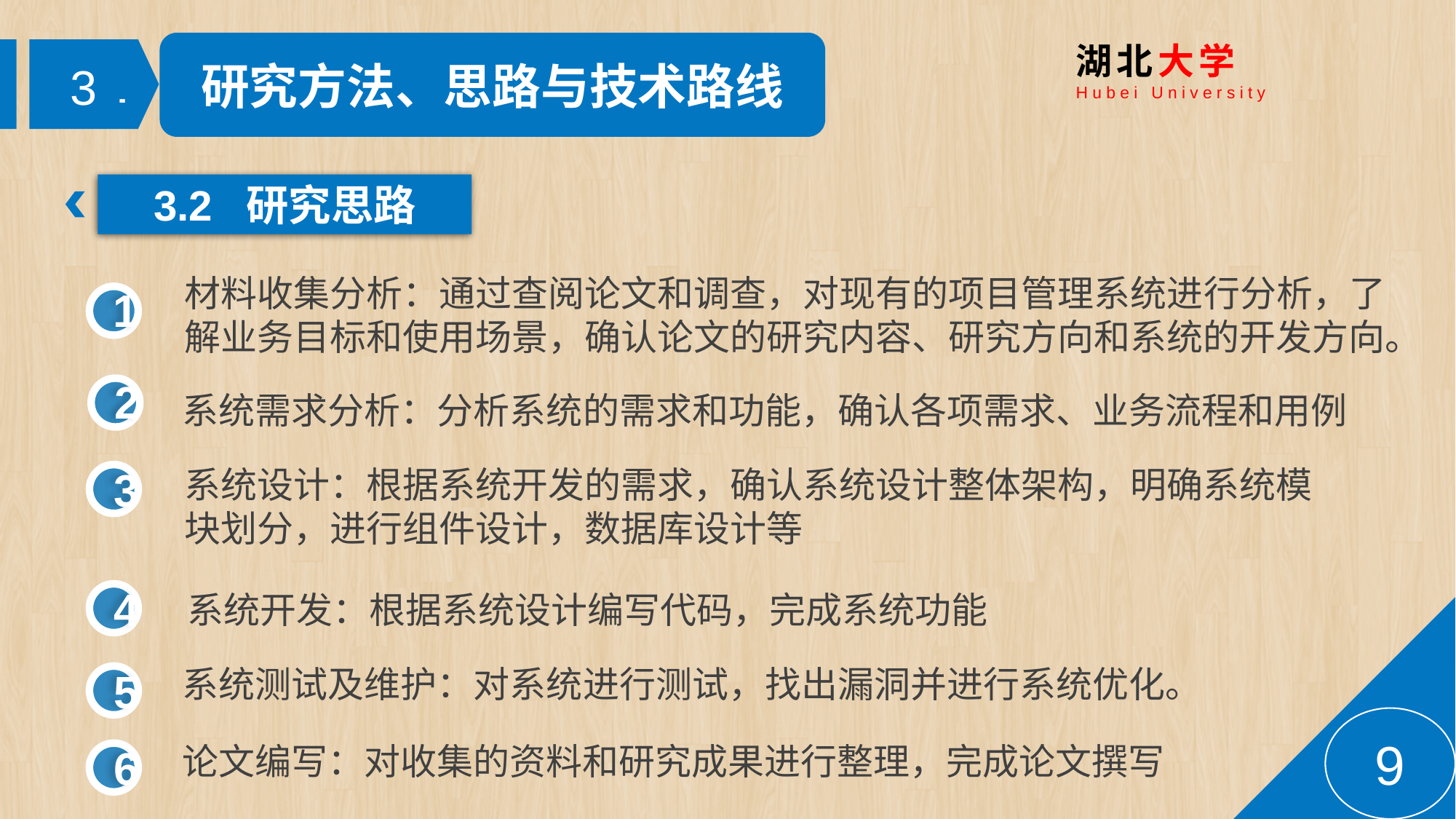

研究方法、思路与技术路线
湖北大学
Hubei University

3
3.2  研究思路

材料收集分析：通过查阅论文和调查，对现有的项目管理系统进行分析，了解业务目标和使用场景，确认论文的研究内容、研究方向和系统的开发方向。

1

2

系统需求分析：分析系统的需求和功能，确认各项需求、业务流程和用例
3

系统设计：根据系统开发的需求，确认系统设计整体架构，明确系统模块划分，进行组件设计，数据库设计等
4

系统开发：根据系统设计编写代码，完成系统功能

5

系统测试及维护：对系统进行测试，找出漏洞并进行系统优化。
9
6

论文编写：对收集的资料和研究成果进行整理，完成论文撰写